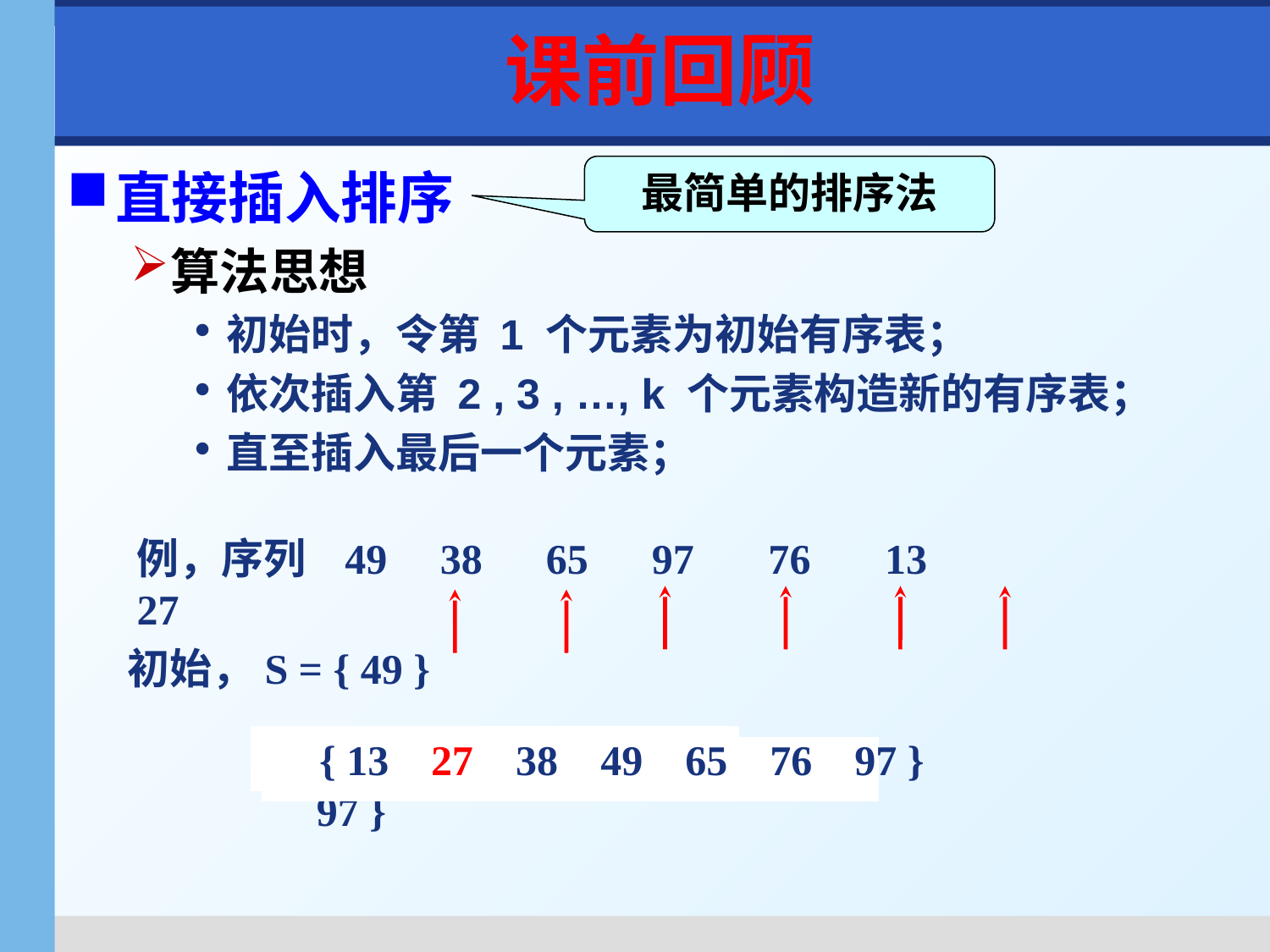

课前回顾
直接插入排序
算法思想
初始时，令第 1 个元素为初始有序表；
依次插入第 2 , 3 , …, k 个元素构造新的有序表；
直至插入最后一个元素；

最简单的排序法
例，序列   49     38      65      97       76       13      27

初始，S = { 49 }

{ 38   49    65    76    97 }
{ 13    38   49    65    76    97 }

{ 13    27    38    49    65    76    97 }

{ 38   49    65 }

{ 38    49    65    97 }

{ 38   49 }